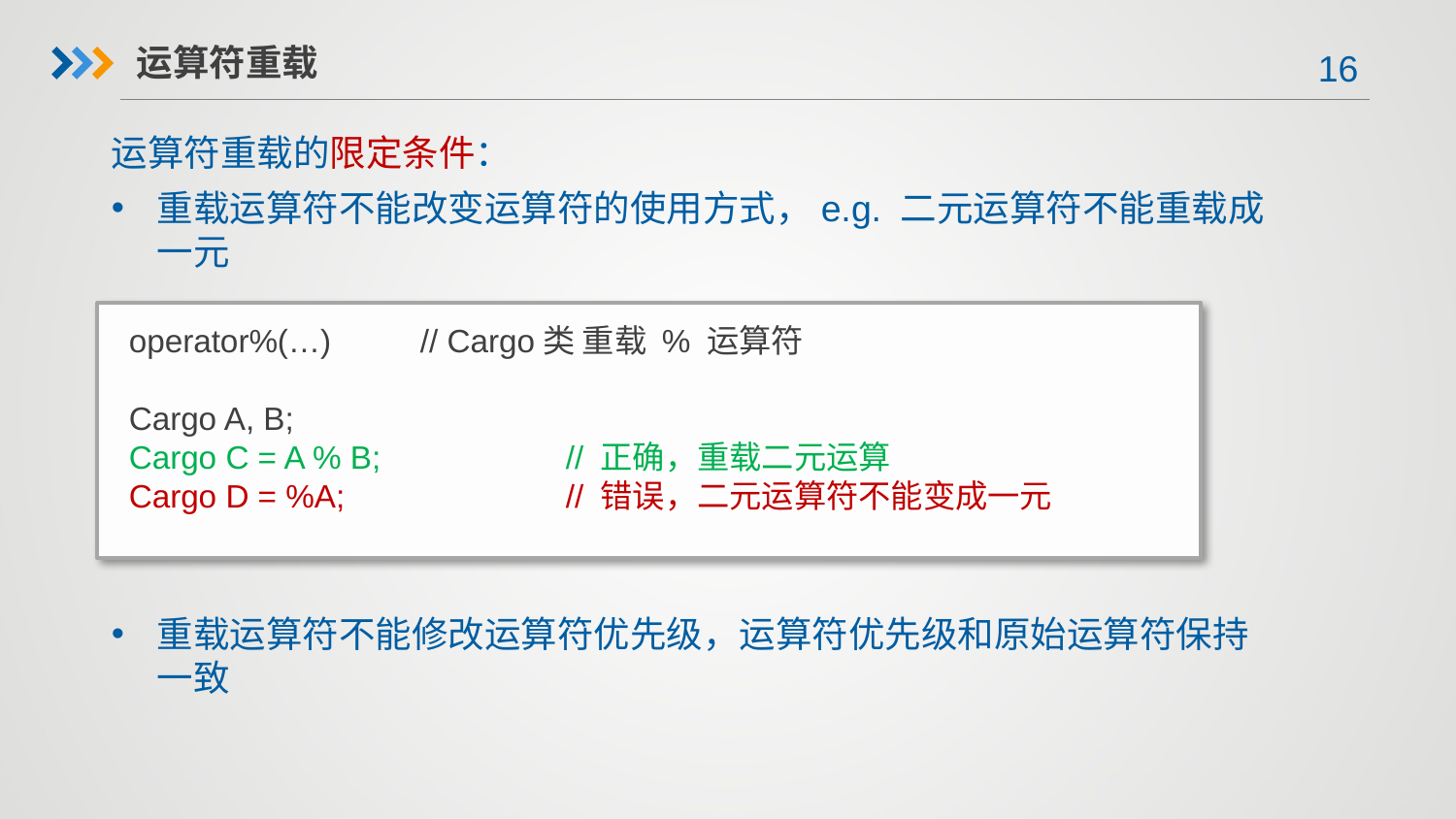

运算符重载
运算符重载的限定条件：
重载运算符不能改变运算符的使用方式，e.g. 二元运算符不能重载成一元

operator%(…)	// Cargo类 重载 % 运算符

Cargo A, B;
Cargo C = A % B;		// 正确，重载二元运算
Cargo D = %A;		// 错误，二元运算符不能变成一元
重载运算符不能修改运算符优先级，运算符优先级和原始运算符保持一致